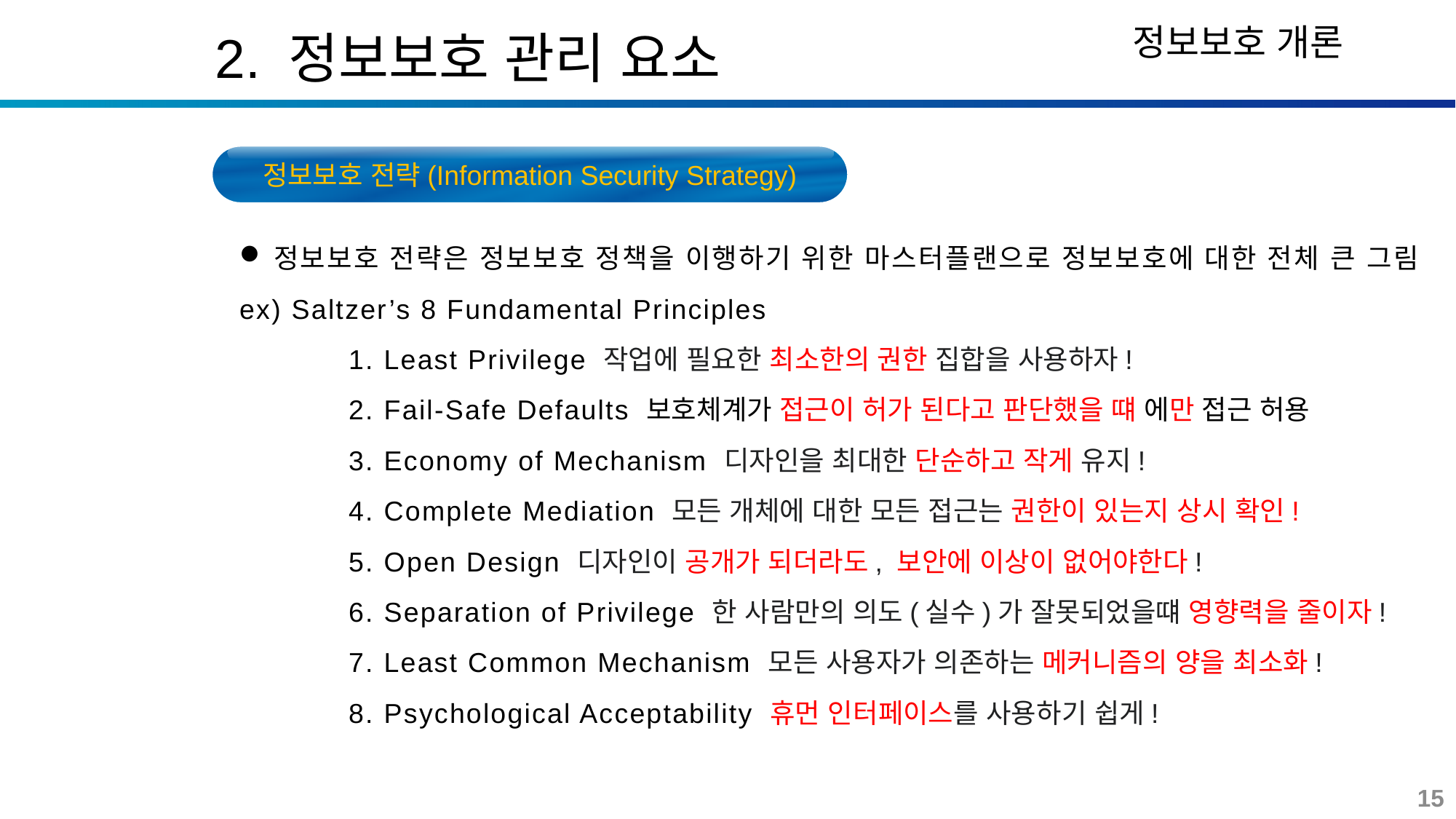

2. 정보보호 관리 요소
정보보호 전략(Information Security Strategy)

정보보호 전략은 정보보호 정책을 이행하기 위한 마스터플랜으로 정보보호에 대한 전체 큰 그림
ex) Saltzer’s 8 Fundamental Principles
1. Least Privilege 작업에 필요한 최소한의 권한 집합을 사용하자!
2. Fail-Safe Defaults 보호체계가 접근이 허가 된다고 판단했을 떄 에만 접근 허용
3. Economy of Mechanism 디자인을 최대한 단순하고 작게 유지!
4. Complete Mediation 모든 개체에 대한 모든 접근는 권한이 있는지 상시 확인!
5. Open Design 디자인이 공개가 되더라도, 보안에 이상이 없어야한다!
6. Separation of Privilege 한 사람만의 의도(실수)가 잘못되었을떄 영향력을 줄이자!
7. Least Common Mechanism 모든 사용자가 의존하는 메커니즘의 양을 최소화!
8. Psychological Acceptability 휴먼 인터페이스를 사용하기 쉽게!

15